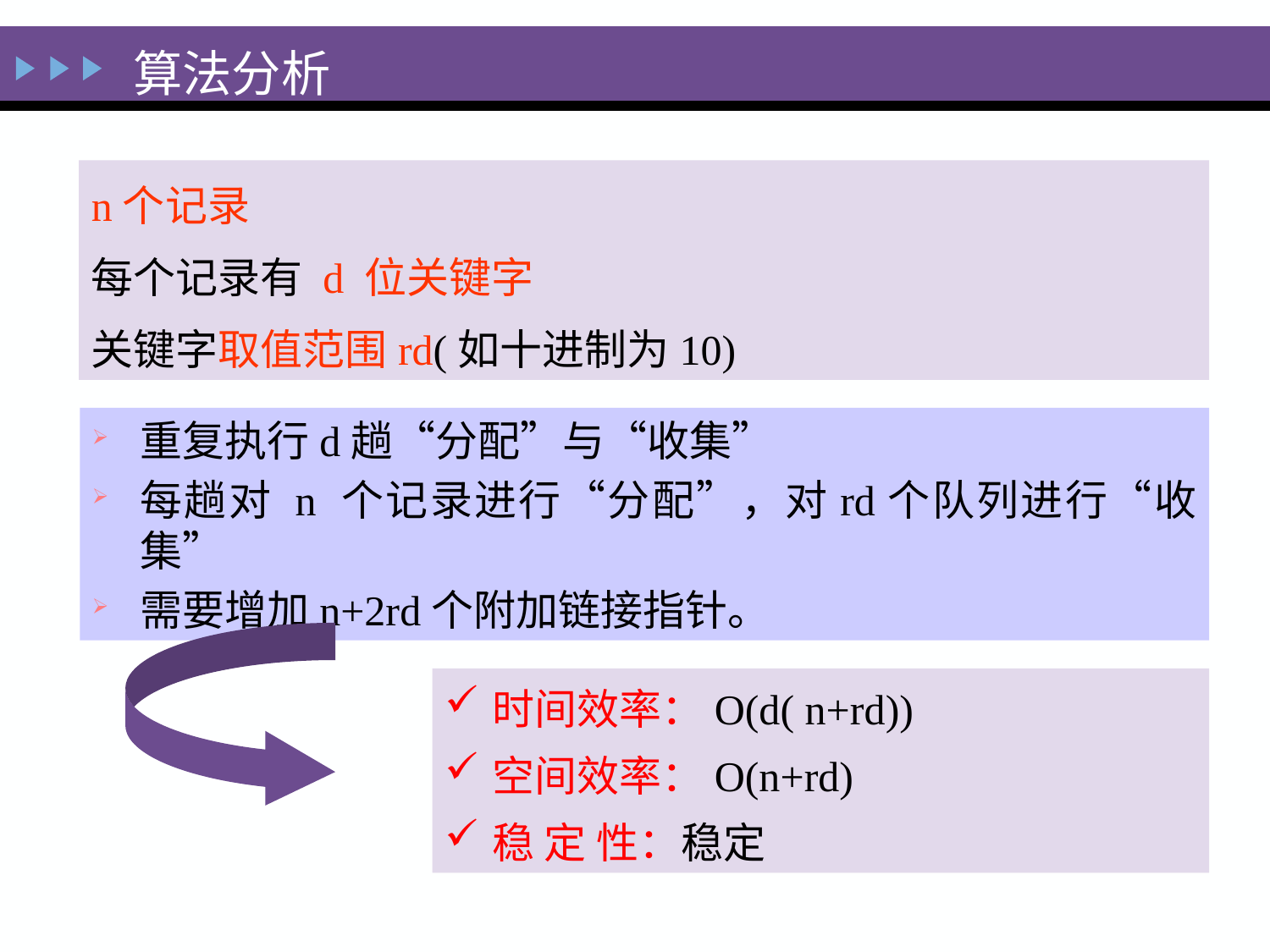

算法分析
n个记录
每个记录有 d 位关键字
关键字取值范围rd(如十进制为10)
重复执行d趟“分配”与“收集”
每趟对 n 个记录进行“分配”，对rd个队列进行“收集”
需要增加n+2rd个附加链接指针。

时间效率：O(d( n+rd))
空间效率：O(n+rd)
稳 定 性：稳定